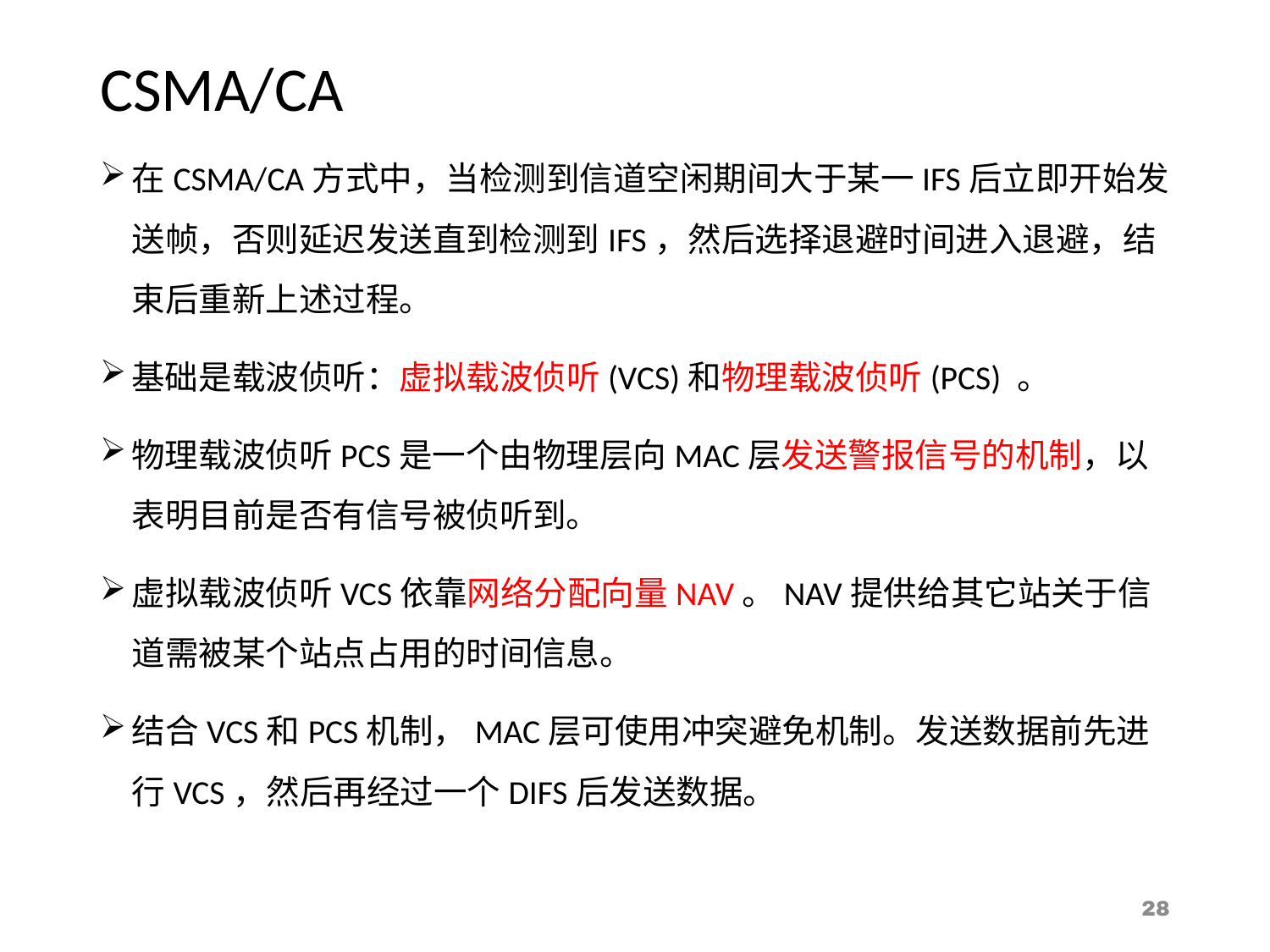

# CSMA/CA
在CSMA/CA方式中，当检测到信道空闲期间大于某一IFS后立即开始发送帧，否则延迟发送直到检测到IFS，然后选择退避时间进入退避，结束后重新上述过程。
基础是载波侦听：虚拟载波侦听(VCS)和物理载波侦听(PCS) 。
物理载波侦听PCS是一个由物理层向MAC层发送警报信号的机制，以表明目前是否有信号被侦听到。
虚拟载波侦听VCS依靠网络分配向量NAV。NAV提供给其它站关于信道需被某个站点占用的时间信息。
结合VCS和PCS机制，MAC层可使用冲突避免机制。发送数据前先进行VCS，然后再经过一个DIFS后发送数据。
28